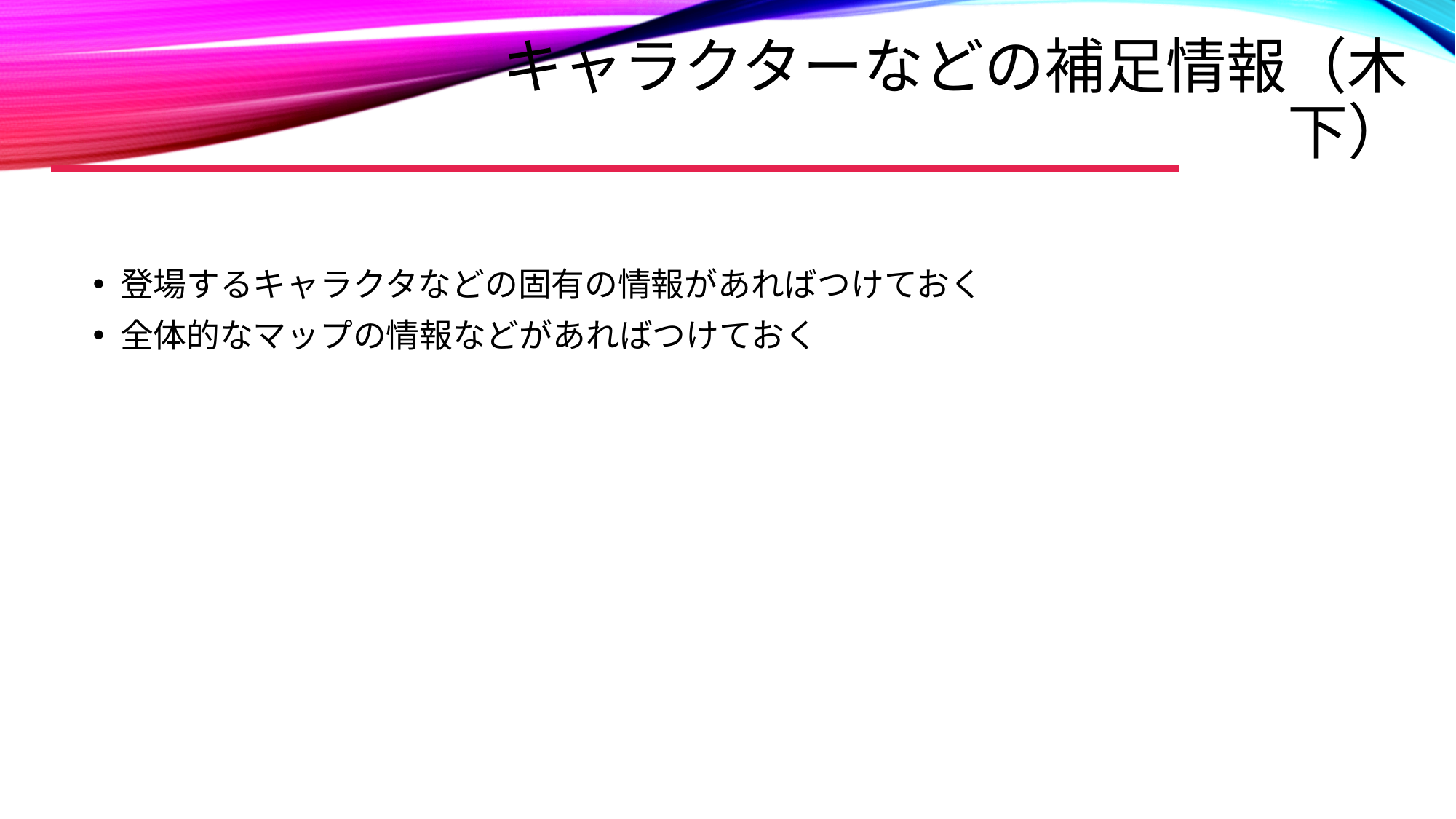

# キャラクターなどの補足情報（木下）
登場するキャラクタなどの固有の情報があればつけておく
全体的なマップの情報などがあればつけておく